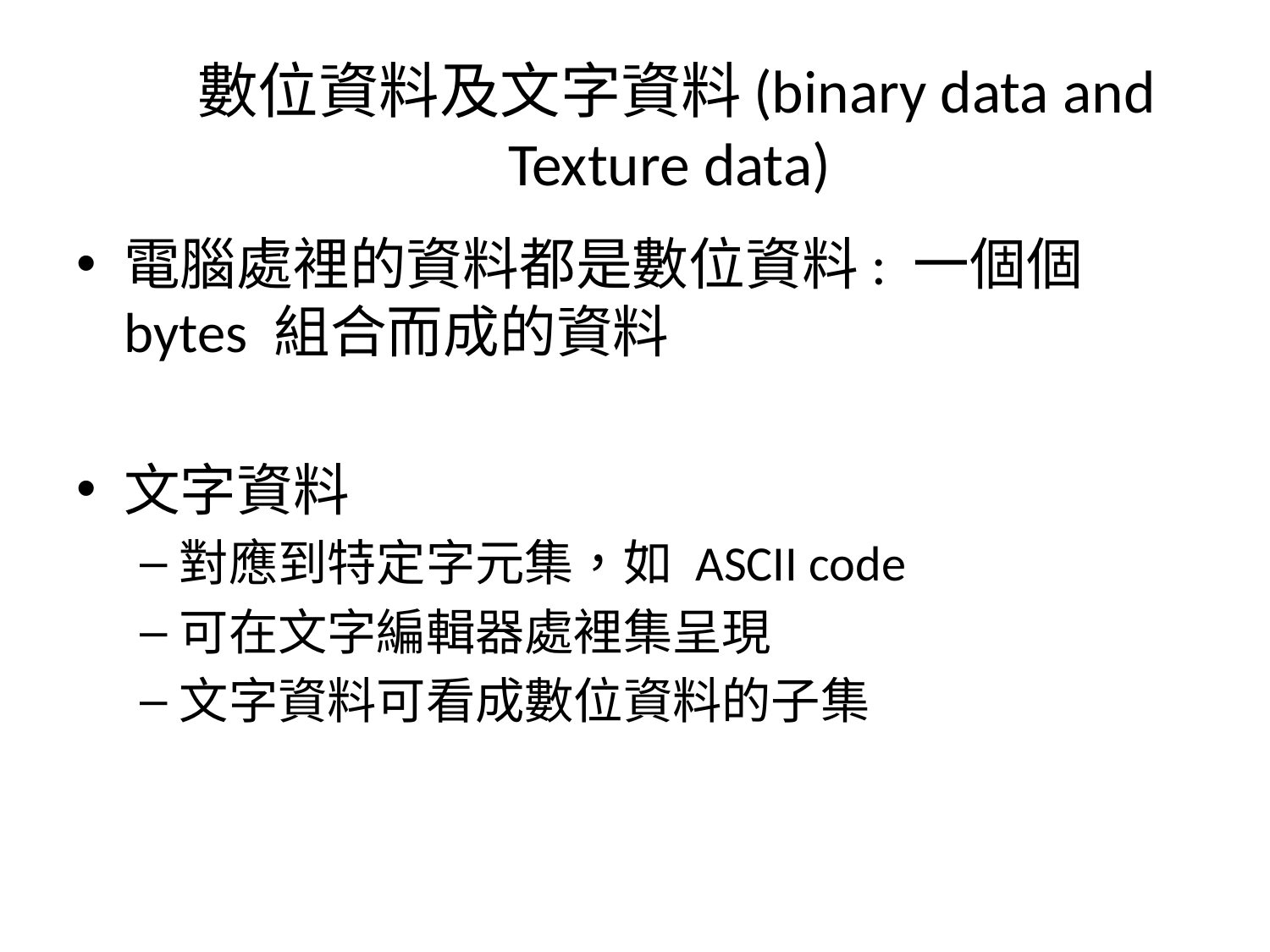

# 數位資料及文字資料(binary data and Texture data)
電腦處裡的資料都是數位資料: 一個個 bytes 組合而成的資料

文字資料
對應到特定字元集，如 ASCII code
可在文字編輯器處裡集呈現
文字資料可看成數位資料的子集